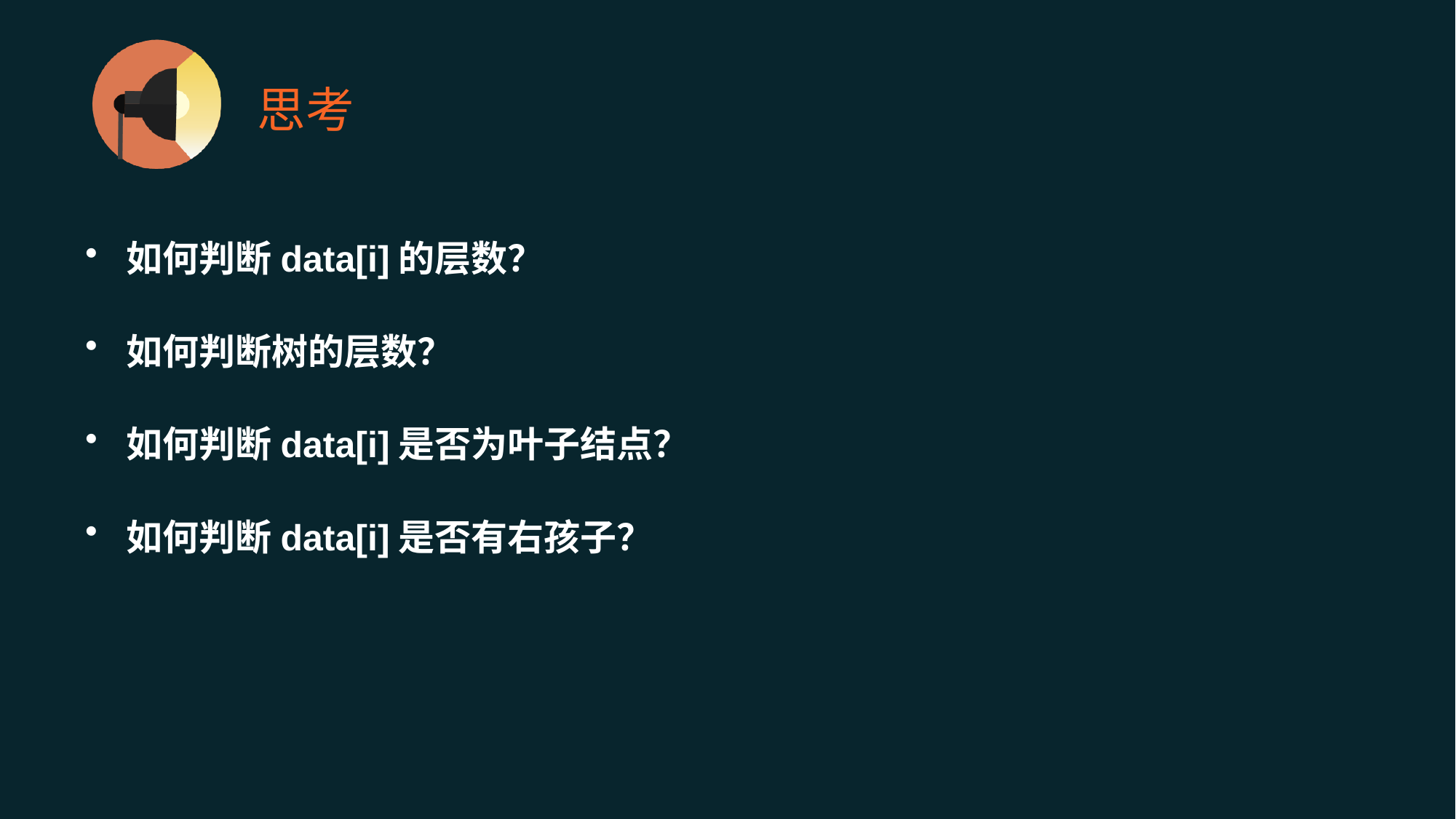

# 思考
如何判断data[i]的层数？
如何判断树的层数？
如何判断data[i]是否为叶子结点？
如何判断data[i]是否有右孩子？